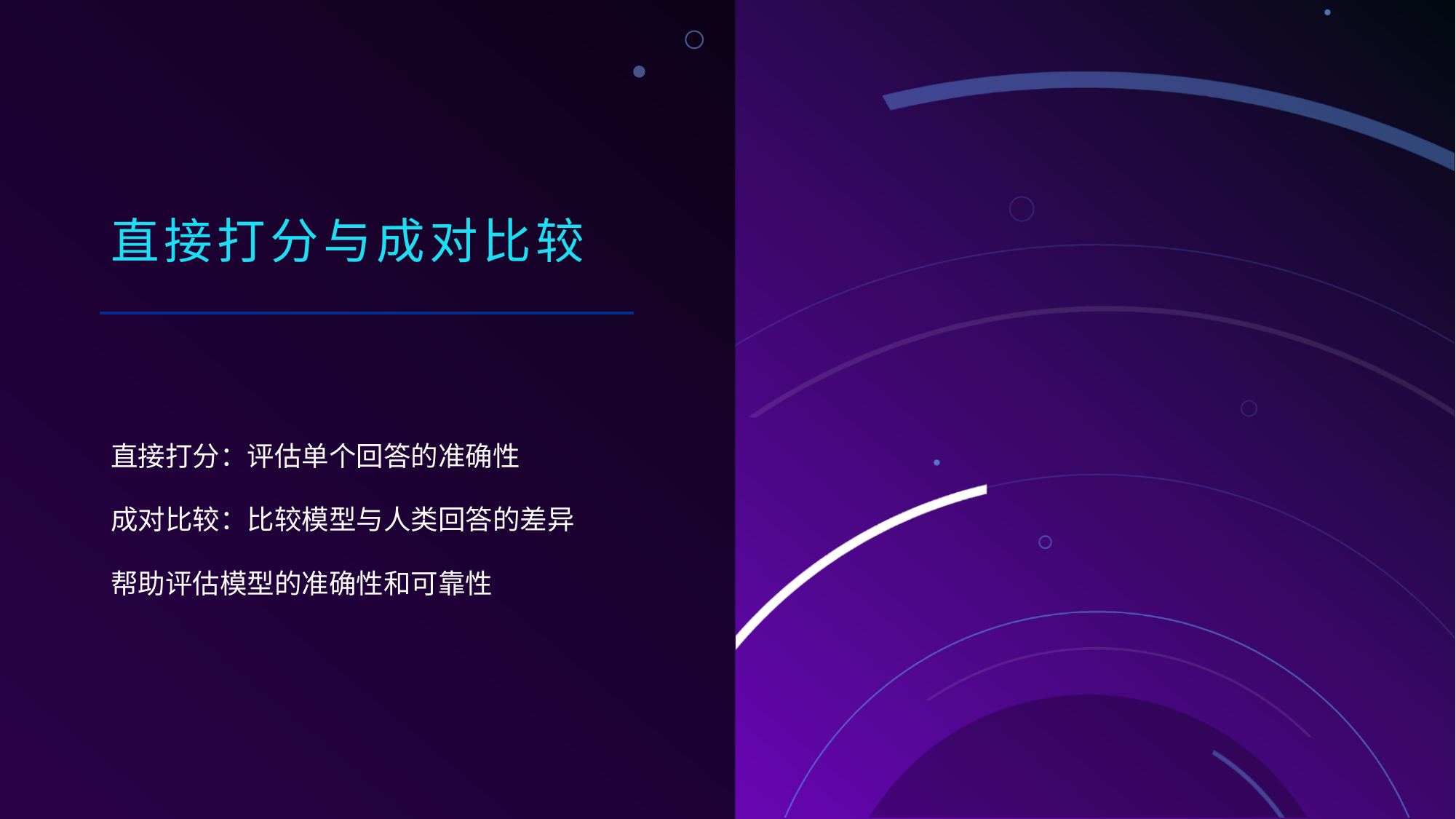

# 直接打分与成对比较

直接打分：评估单个回答的准确性
成对比较：比较模型与人类回答的差异
帮助评估模型的准确性和可靠性